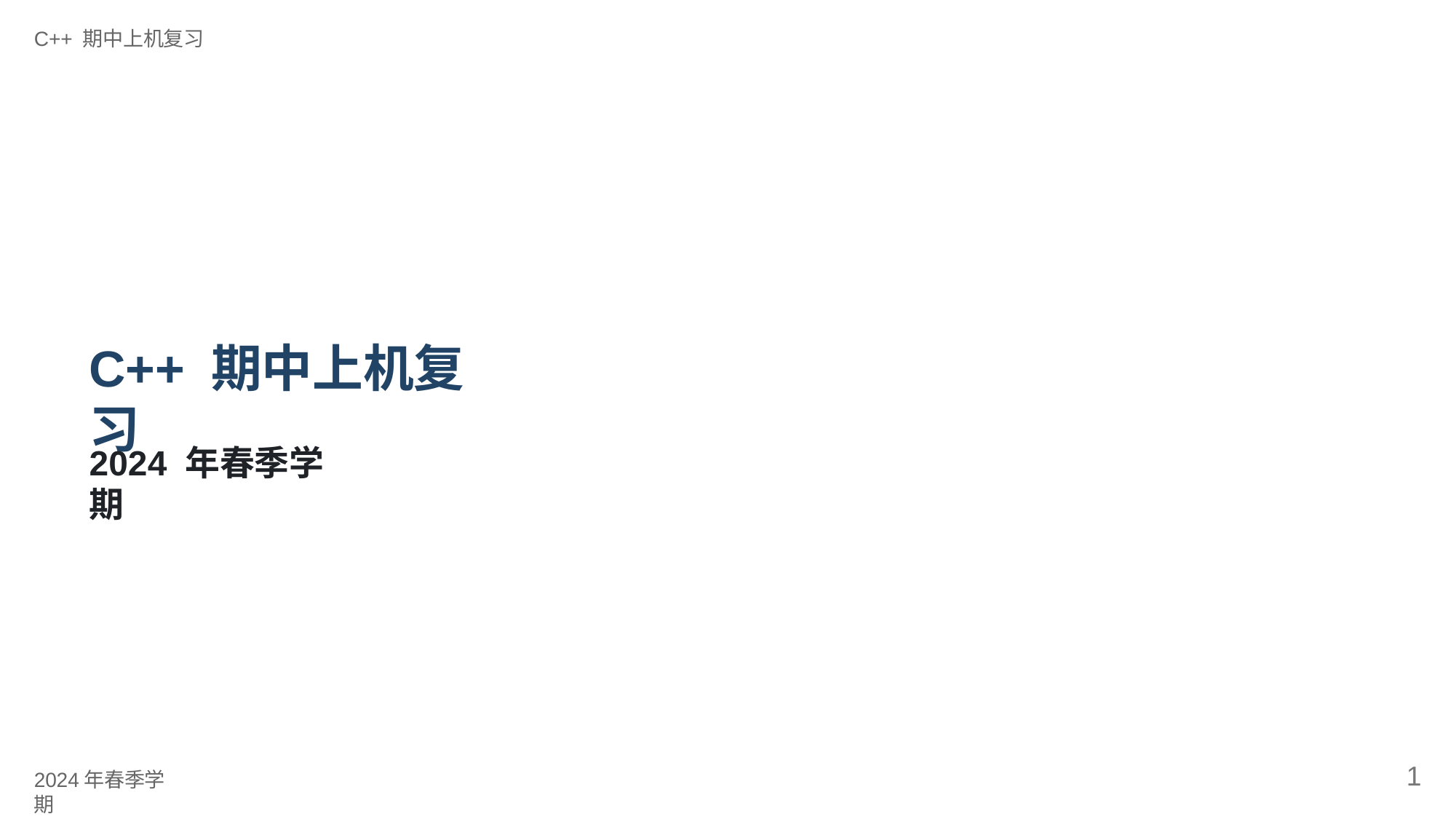

C++ 期中上机复习
# C++ 期中上机复习
2024 年春季学期
1
2024年春季学期